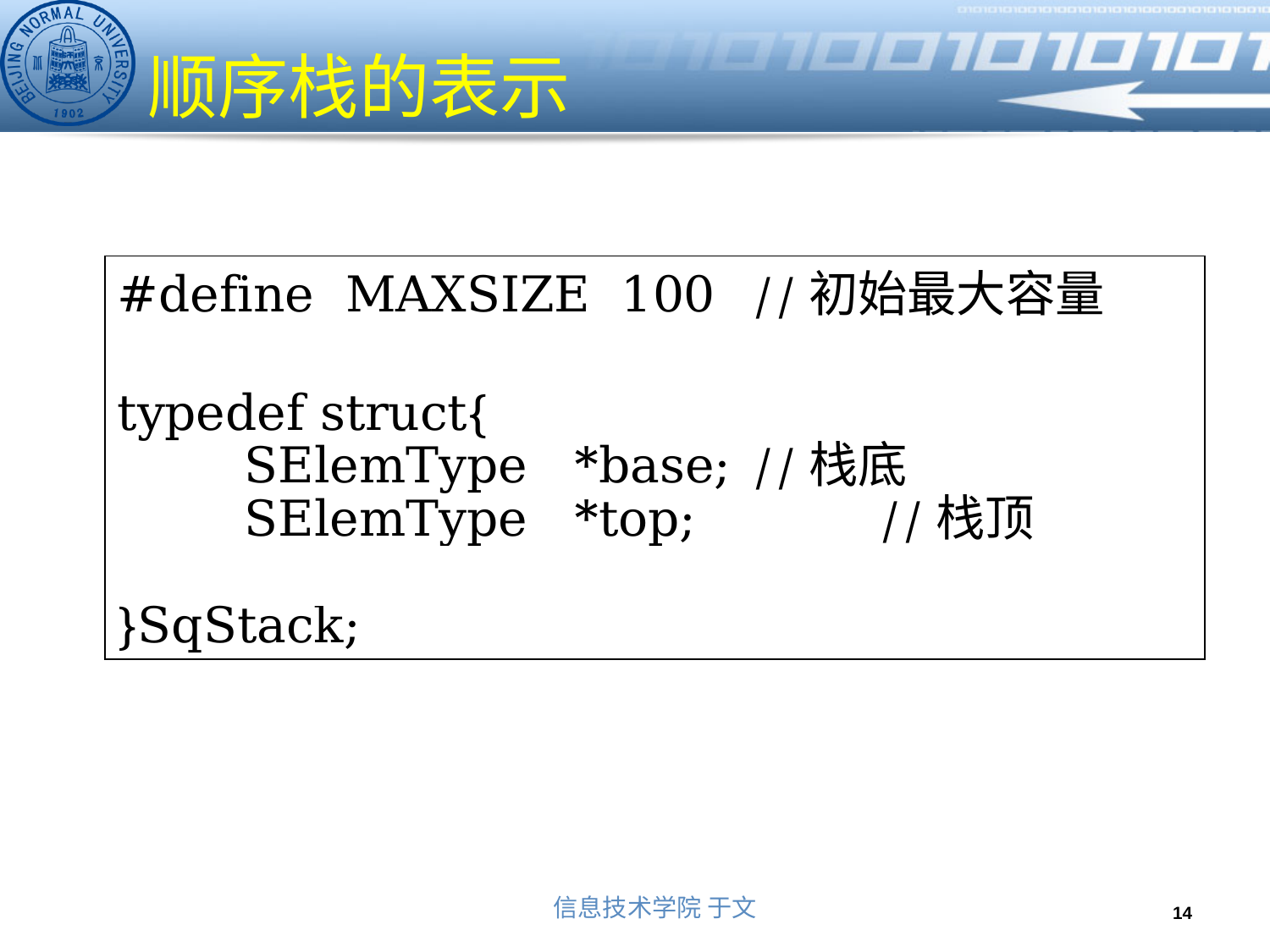

# 顺序栈的表示
#define  MAXSIZE  100	//初始最大容量

typedef struct{
	SElemType   *base;	//栈底
	SElemType   *top;		//栈顶
	int stacksize;		//实际最大容量
}SqStack;

14